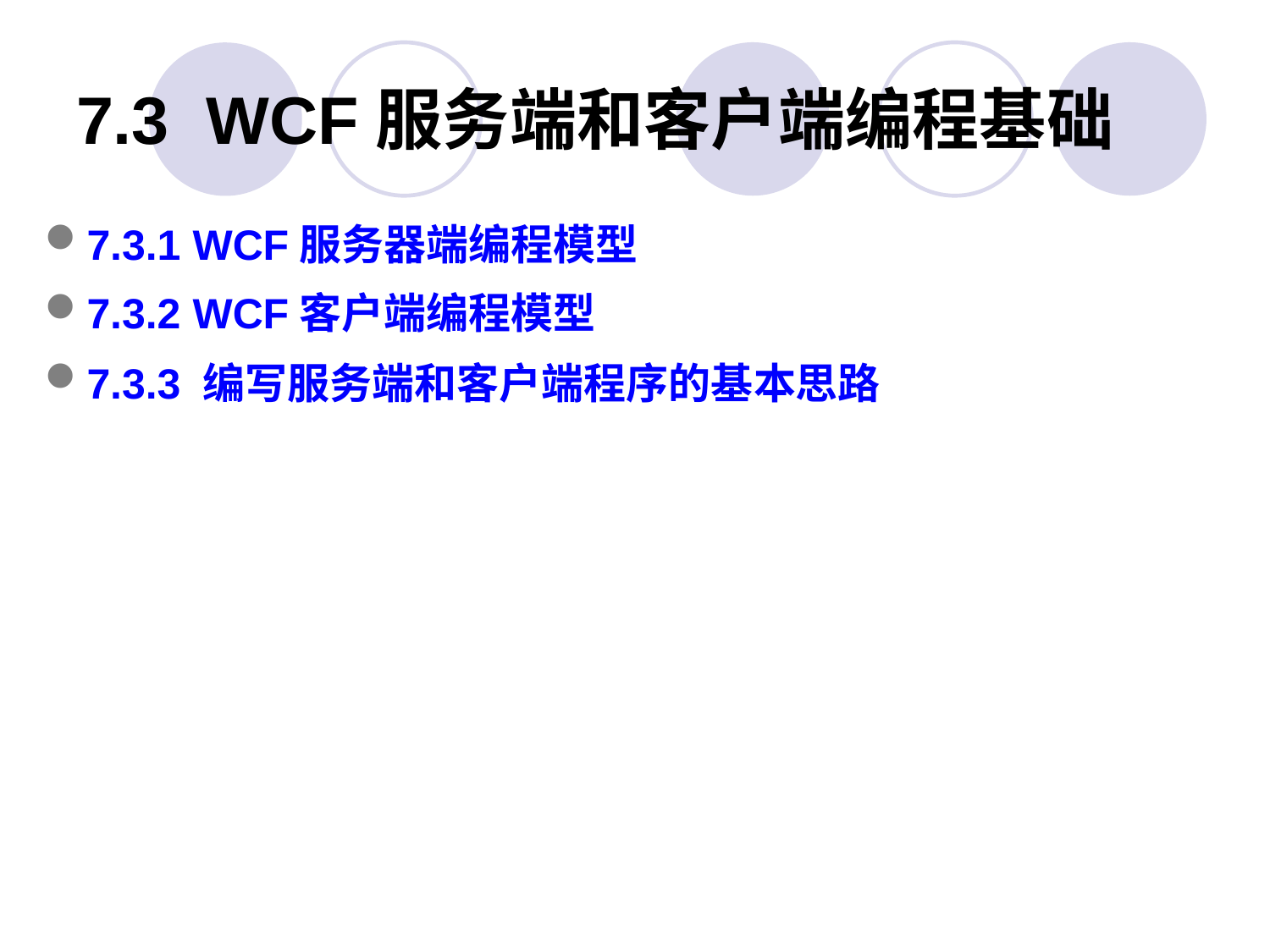

# 7.3  WCF服务端和客户端编程基础
7.3.1 WCF服务器端编程模型
7.3.2 WCF客户端编程模型
7.3.3 编写服务端和客户端程序的基本思路